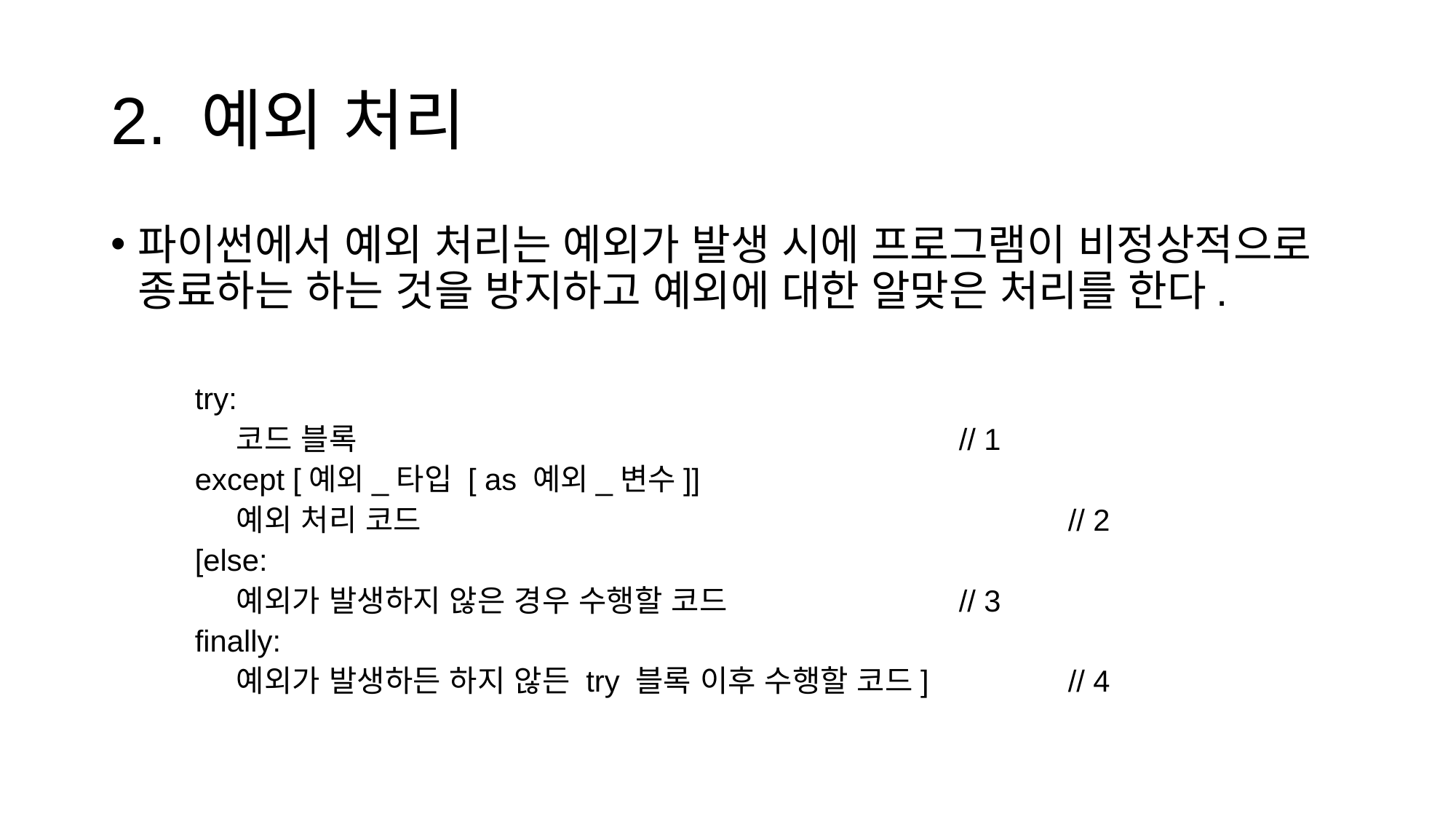

# 2. 예외 처리
파이썬에서 예외 처리는 예외가 발생 시에 프로그램이 비정상적으로 종료하는 하는 것을 방지하고 예외에 대한 알맞은 처리를 한다.

try:
    코드 블록                                      			// 1
except [예외_타입 [ as 예외_변수]]
    예외 처리 코드						// 2
[else:
    예외가 발생하지 않은 경우 수행할 코드			// 3
finally:
    예외가 발생하든 하지 않든 try 블록 이후 수행할 코드]		// 4